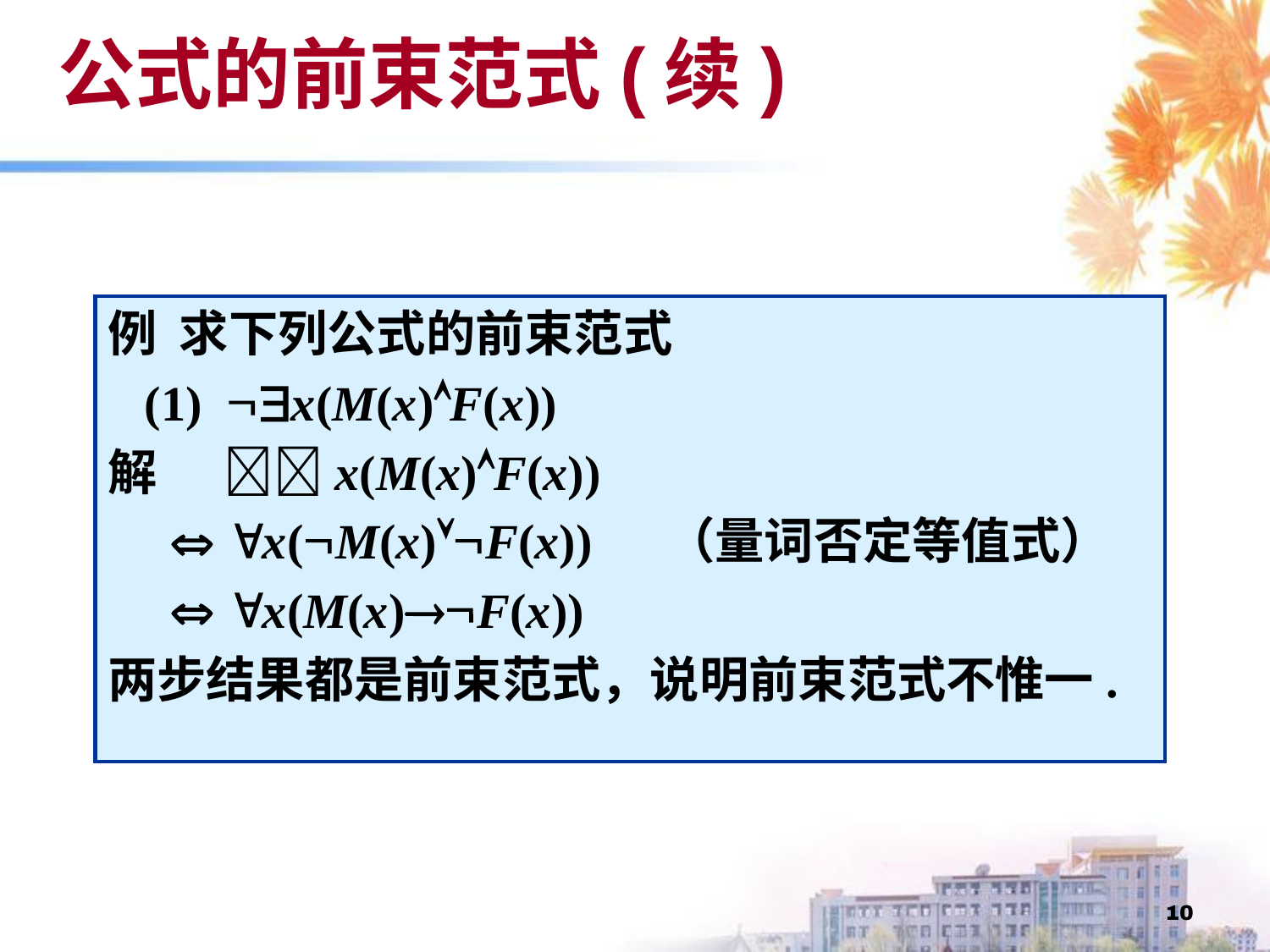

# 公式的前束范式(续)
例  求下列公式的前束范式
   (1)  ¬∃x(M(x)∧F(x))
解      ¬∃x(M(x)∧F(x))
     ⇔ ∀x(¬M(x)∨¬F(x))     （量词否定等值式）
     ⇔ ∀x(M(x)→¬F(x))
两步结果都是前束范式，说明前束范式不惟一.
10